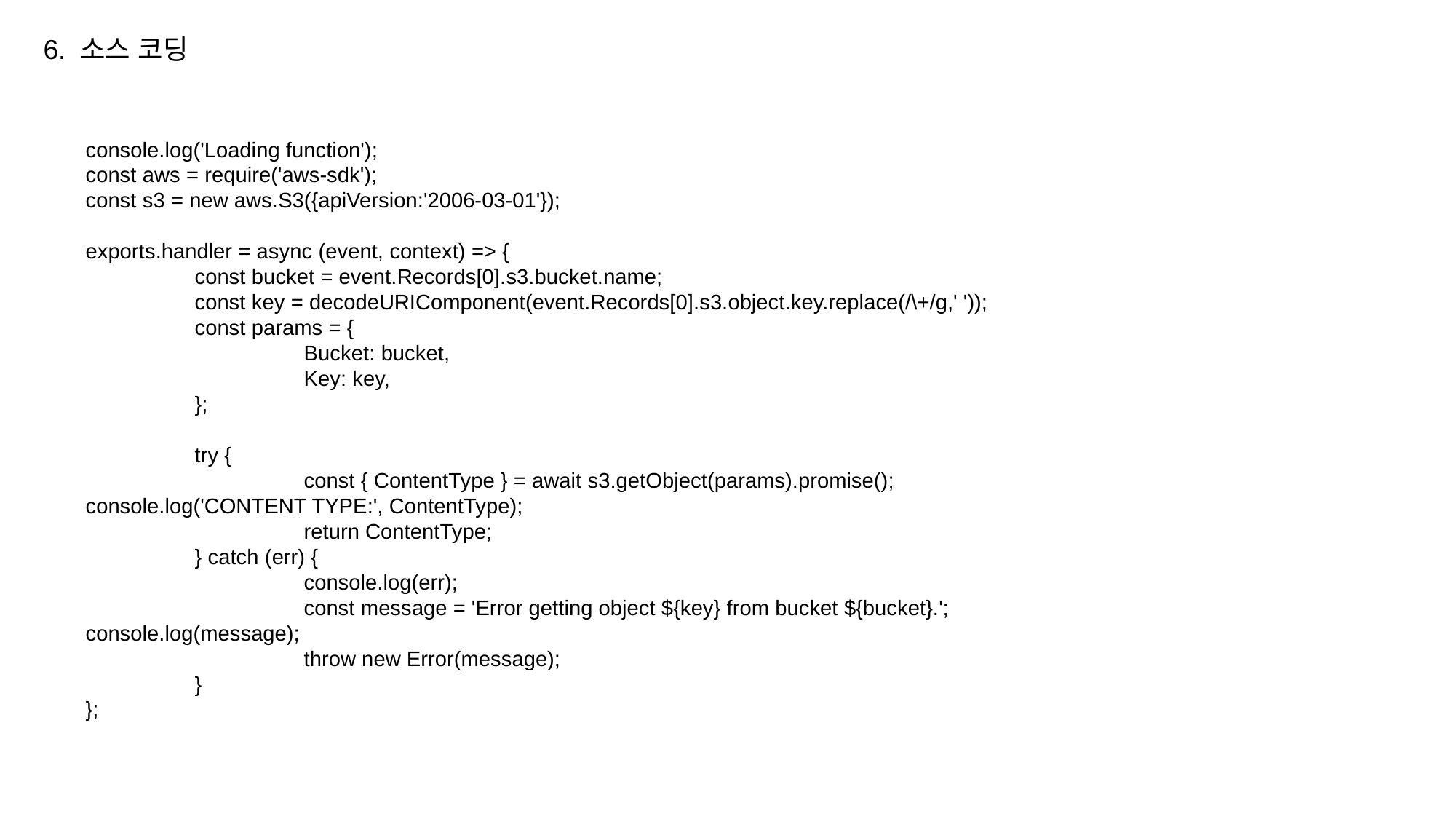

6. 소스 코딩
console.log('Loading function');
const aws = require('aws-sdk');
const s3 = new aws.S3({apiVersion:'2006-03-01'});

exports.handler = async (event, context) => {
	const bucket = event.Records[0].s3.bucket.name;
	const key = decodeURIComponent(event.Records[0].s3.object.key.replace(/\+/g,' '));
	const params = {
		Bucket: bucket,
		Key: key,
	};

	try {
		const { ContentType } = await s3.getObject(params).promise();        				console.log('CONTENT TYPE:', ContentType);
		return ContentType;
	} catch (err) {
		console.log(err);
		const message = 'Error getting object ${key} from bucket ${bucket}.';        			console.log(message);
		throw new Error(message);
	}
};